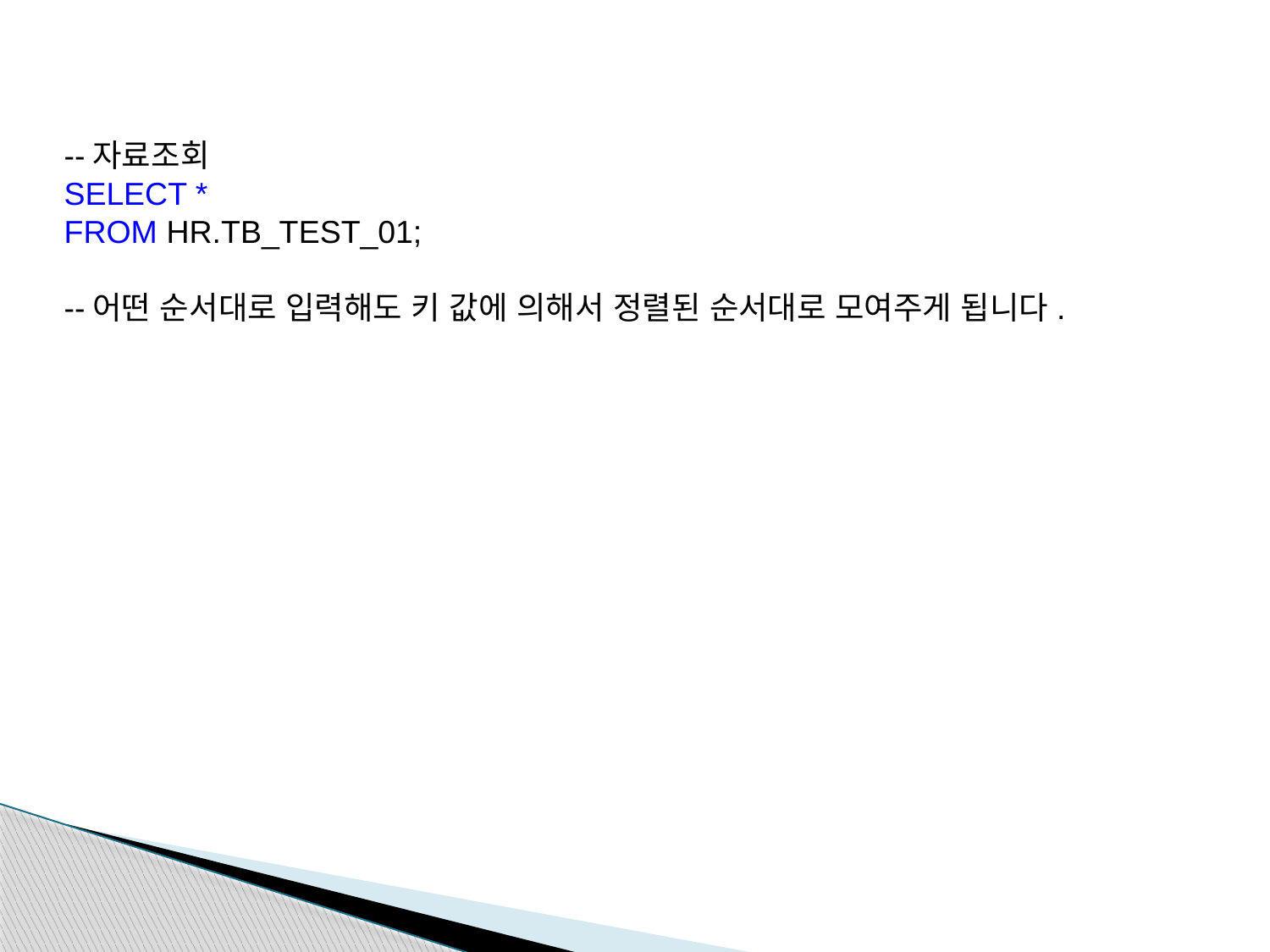

--자료조회
SELECT *
FROM HR.TB_TEST_01;

--어떤 순서대로 입력해도 키 값에 의해서 정렬된 순서대로 모여주게 됩니다.